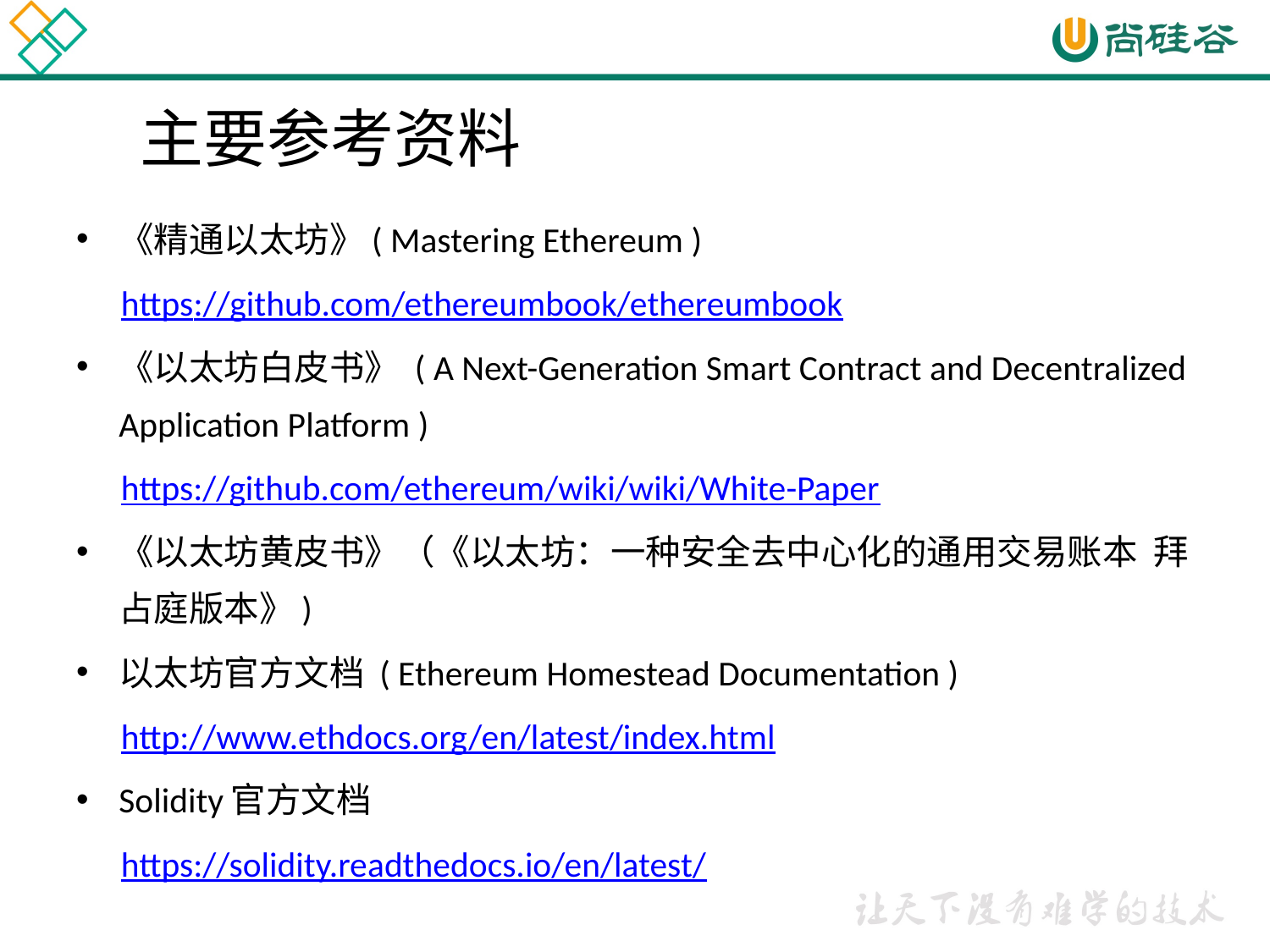

# 主要参考资料
《精通以太坊》( Mastering Ethereum )
https://github.com/ethereumbook/ethereumbook
《以太坊白皮书》 ( A Next-Generation Smart Contract and Decentralized Application Platform )
https://github.com/ethereum/wiki/wiki/White-Paper
《以太坊黄皮书》（《以太坊：一种安全去中心化的通用交易账本  拜占庭版本》)
以太坊官方文档 ( Ethereum Homestead Documentation )
http://www.ethdocs.org/en/latest/index.html
Solidity官方文档
https://solidity.readthedocs.io/en/latest/